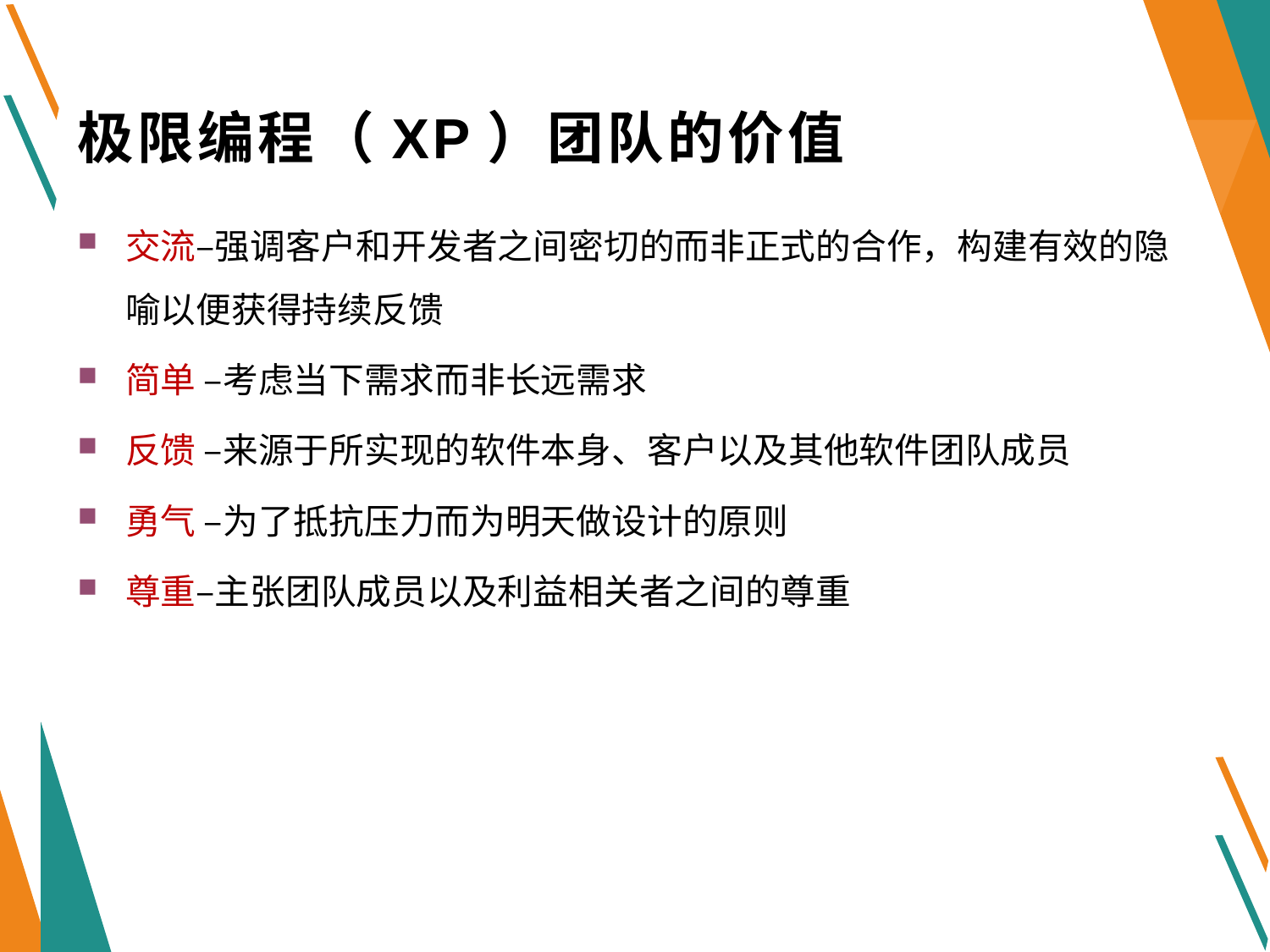

# 极限编程（XP）团队的价值
交流–强调客户和开发者之间密切的而非正式的合作，构建有效的隐喻以便获得持续反馈
简单 –考虑当下需求而非长远需求
反馈 –来源于所实现的软件本身、客户以及其他软件团队成员
勇气 –为了抵抗压力而为明天做设计的原则
尊重–主张团队成员以及利益相关者之间的尊重
10